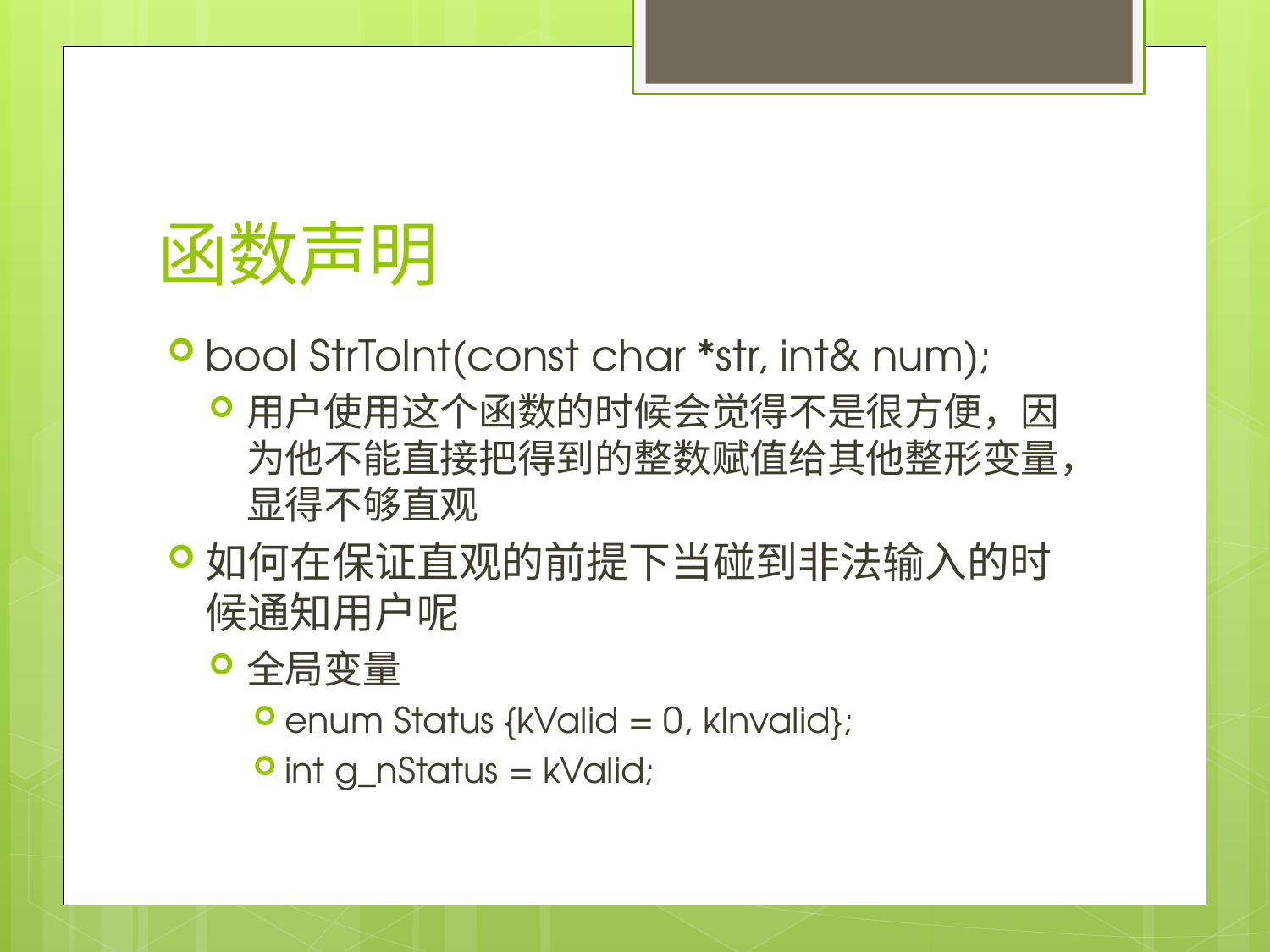

# 函数声明
bool StrToInt(const char *str, int& num);
用户使用这个函数的时候会觉得不是很方便，因为他不能直接把得到的整数赋值给其他整形变量，显得不够直观
如何在保证直观的前提下当碰到非法输入的时候通知用户呢
全局变量
enum Status {kValid = 0, kInvalid};
int g_nStatus = kValid;